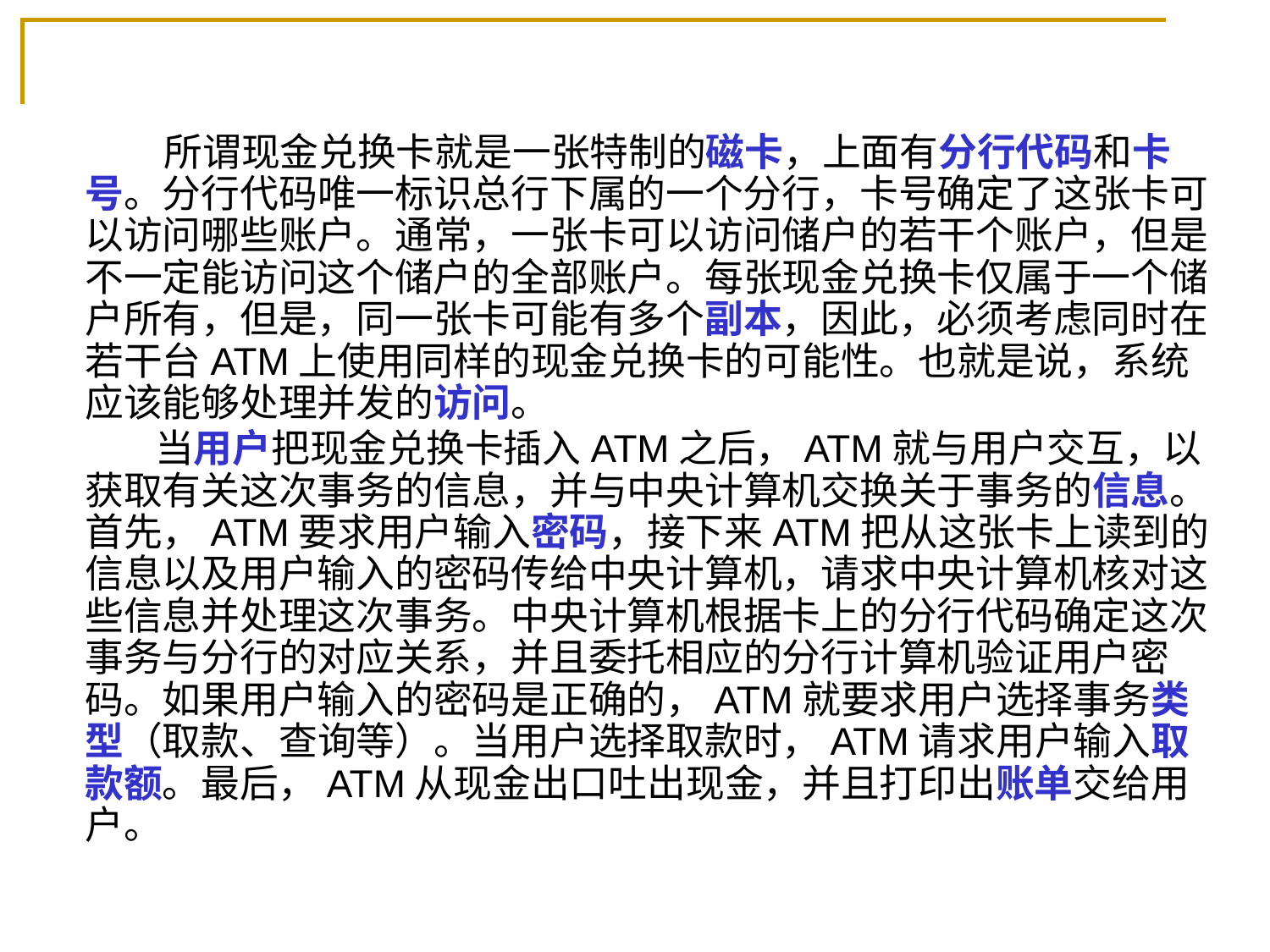

所谓现金兑换卡就是一张特制的磁卡，上面有分行代码和卡号。分行代码唯一标识总行下属的一个分行，卡号确定了这张卡可以访问哪些账户。通常，一张卡可以访问储户的若干个账户，但是不一定能访问这个储户的全部账户。每张现金兑换卡仅属于一个储户所有，但是，同一张卡可能有多个副本，因此，必须考虑同时在若干台ATM上使用同样的现金兑换卡的可能性。也就是说，系统应该能够处理并发的访问。
       当用户把现金兑换卡插入ATM之后，ATM就与用户交互，以获取有关这次事务的信息，并与中央计算机交换关于事务的信息。首先，ATM要求用户输入密码，接下来ATM把从这张卡上读到的信息以及用户输入的密码传给中央计算机，请求中央计算机核对这些信息并处理这次事务。中央计算机根据卡上的分行代码确定这次事务与分行的对应关系，并且委托相应的分行计算机验证用户密码。如果用户输入的密码是正确的，ATM就要求用户选择事务类型（取款、查询等）。当用户选择取款时，ATM请求用户输入取款额。最后，ATM从现金出口吐出现金，并且打印出账单交给用户。